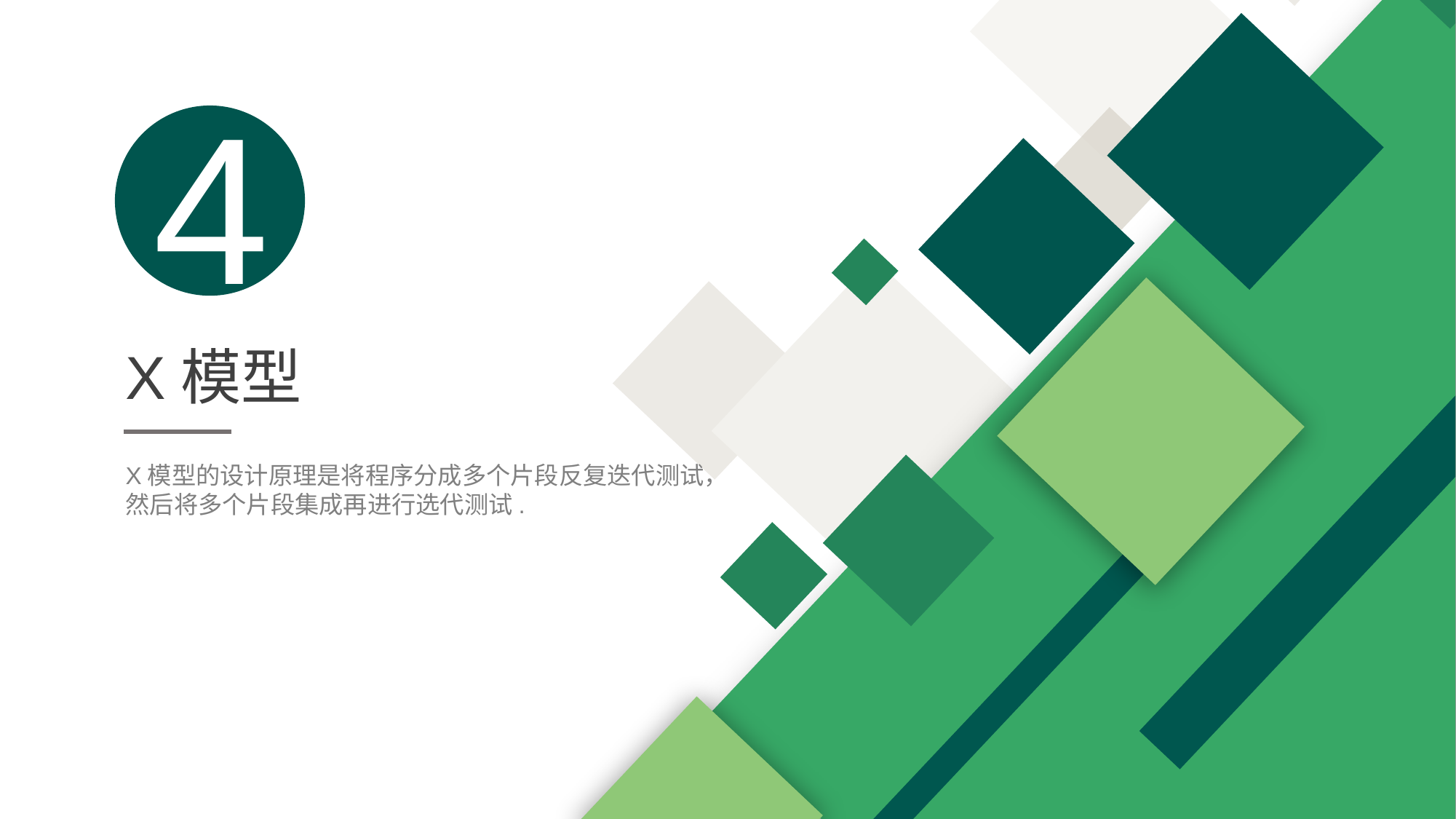

4
X模型
X模型的设计原理是将程序分成多个片段反复迭代测试，然后将多个片段集成再进行选代测试.